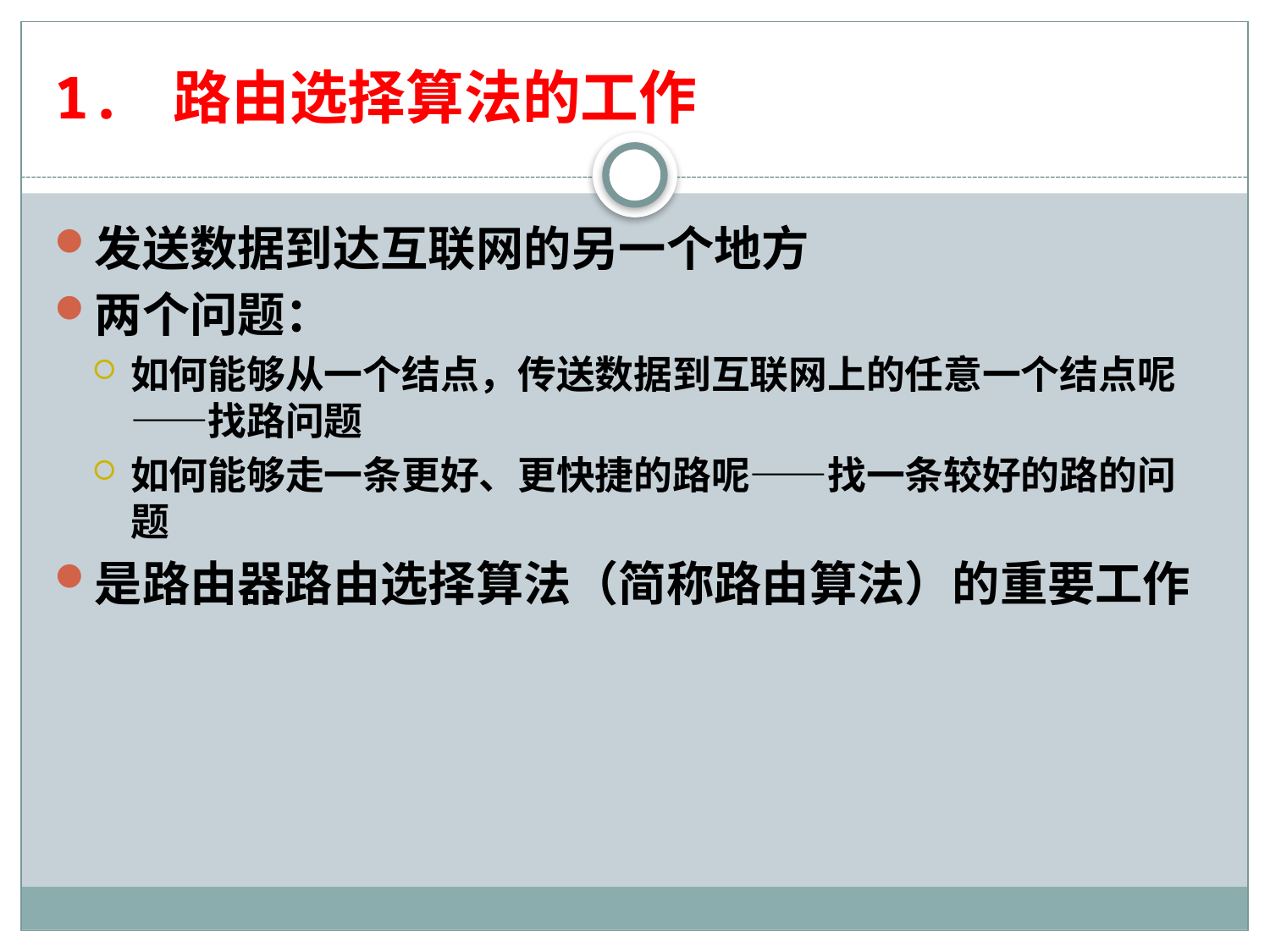

# 1. 路由选择算法的工作
发送数据到达互联网的另一个地方
两个问题：
如何能够从一个结点，传送数据到互联网上的任意一个结点呢——找路问题
如何能够走一条更好、更快捷的路呢——找一条较好的路的问题
是路由器路由选择算法（简称路由算法）的重要工作